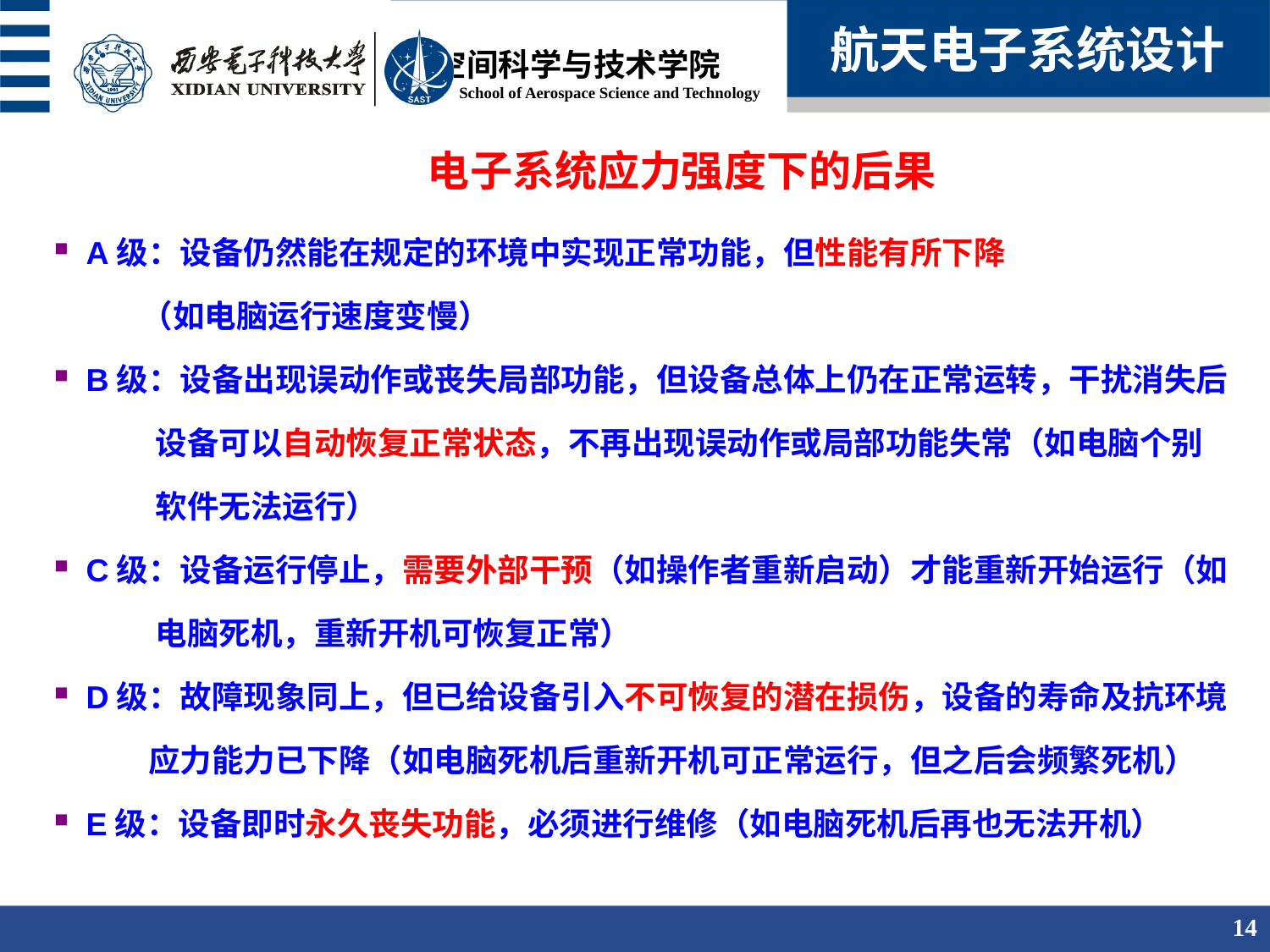

航天电子系统设计
电子系统应力强度下的后果
A级：设备仍然能在规定的环境中实现正常功能，但性能有所下降
           （如电脑运行速度变慢）
B级：设备出现误动作或丧失局部功能，但设备总体上仍在正常运转，干扰消失后
             设备可以自动恢复正常状态，不再出现误动作或局部功能失常（如电脑个别
             软件无法运行）
C级：设备运行停止，需要外部干预（如操作者重新启动）才能重新开始运行（如
             电脑死机，重新开机可恢复正常）
D级：故障现象同上，但已给设备引入不可恢复的潜在损伤，设备的寿命及抗环境
            应力能力已下降（如电脑死机后重新开机可正常运行，但之后会频繁死机）
E级：设备即时永久丧失功能，必须进行维修（如电脑死机后再也无法开机）